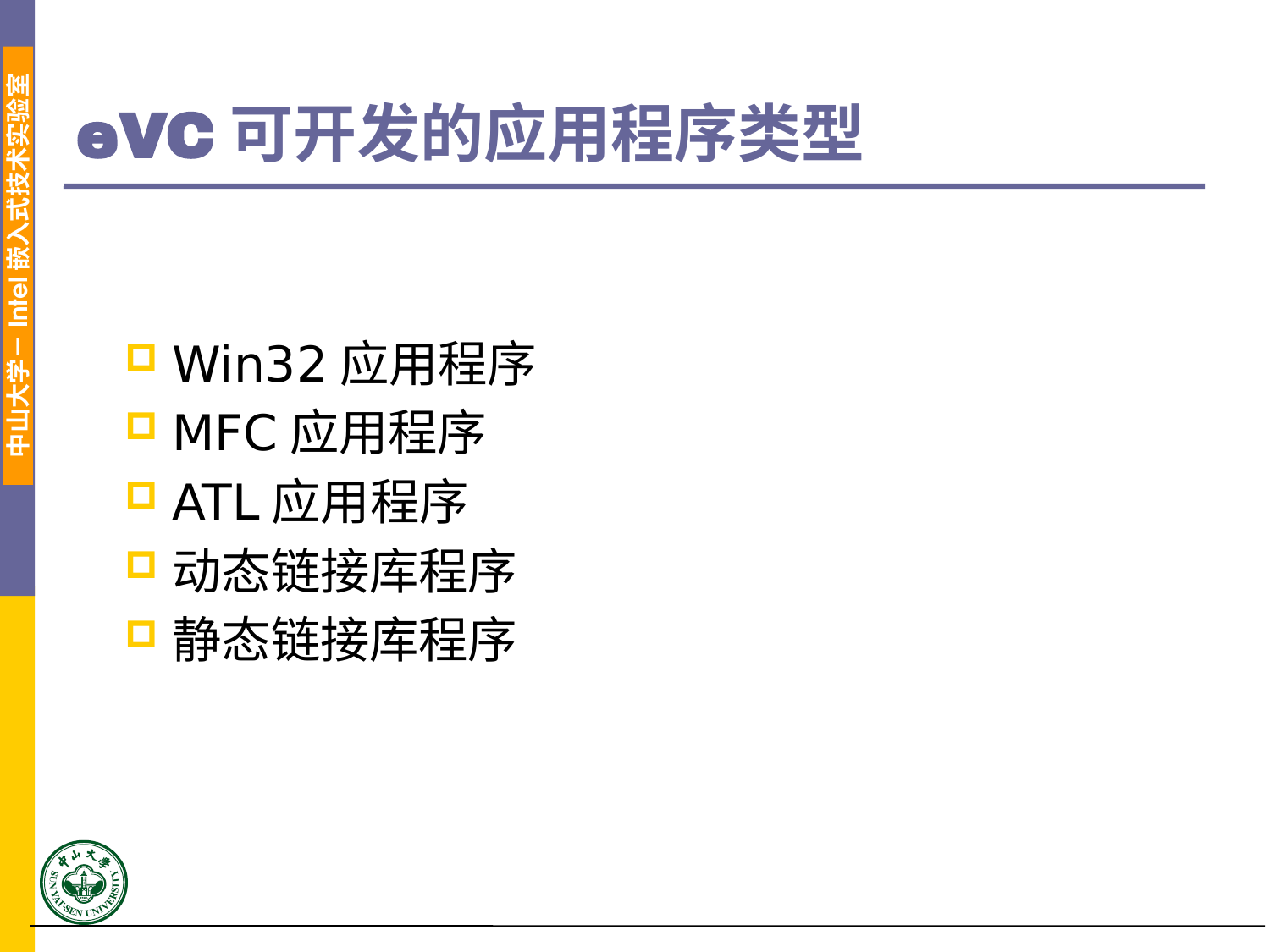

# eVC可开发的应用程序类型
Win32应用程序
MFC应用程序
ATL应用程序
动态链接库程序
静态链接库程序